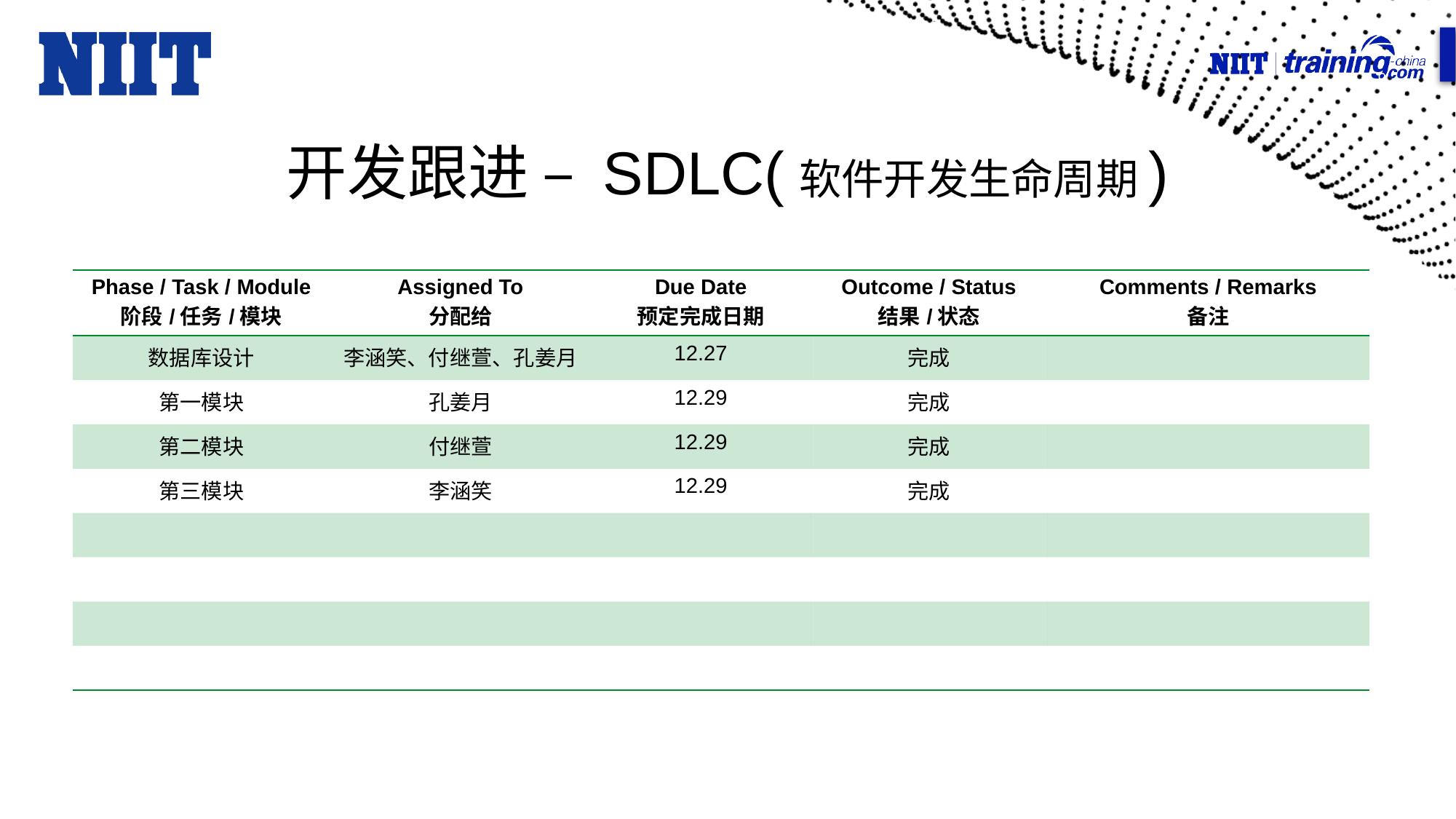

# 开发跟进 – SDLC(软件开发生命周期)
| Phase / Task / Module 阶段/任务/模块 | Assigned To 分配给 | Due Date 预定完成日期 | Outcome / Status 结果/状态 | Comments / Remarks 备注 |
| --- | --- | --- | --- | --- |
| 数据库设计 | 李涵笑、付继萱、孔姜月 | 12.27 | 完成 |  |
| 第一模块 | 孔姜月 | 12.29 | 完成 |  |
| 第二模块 | 付继萱 | 12.29 | 完成 |  |
| 第三模块 | 李涵笑 | 12.29 | 完成 |  |
|  |  |  |  |  |
|  |  |  |  |  |
|  |  |  |  |  |
|  |  |  |  |  |